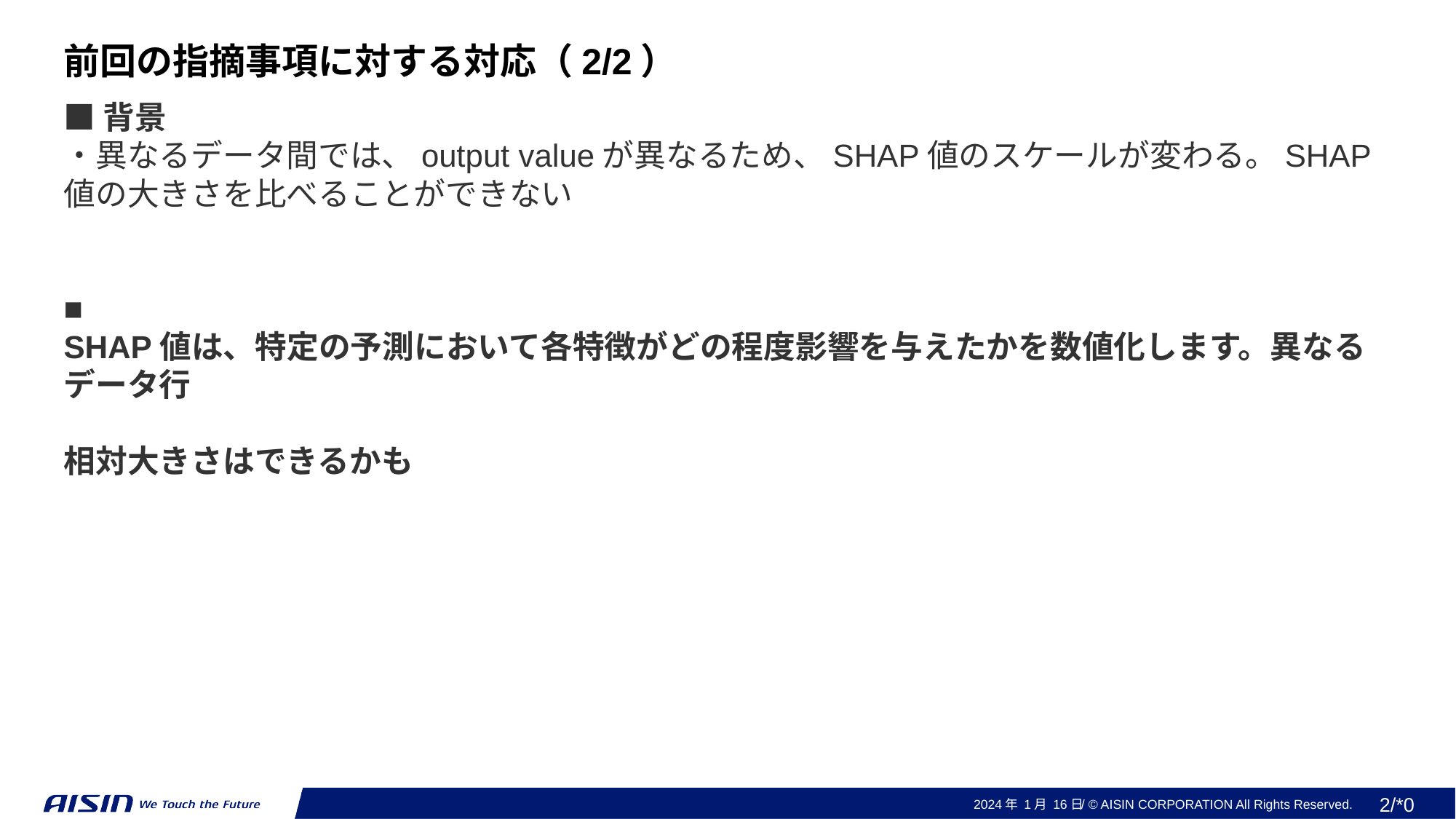

前回の指摘事項に対する対応（2/2）

■背景
・異なるデータ間では、output valueが異なるため、SHAP値のスケールが変わる。SHAP値の大きさを比べることができない

■
SHAP値は、特定の予測において各特徴がどの程度影響を与えたかを数値化します。異なるデータ行

相対大きさはできるかも

2024年 1月 16日